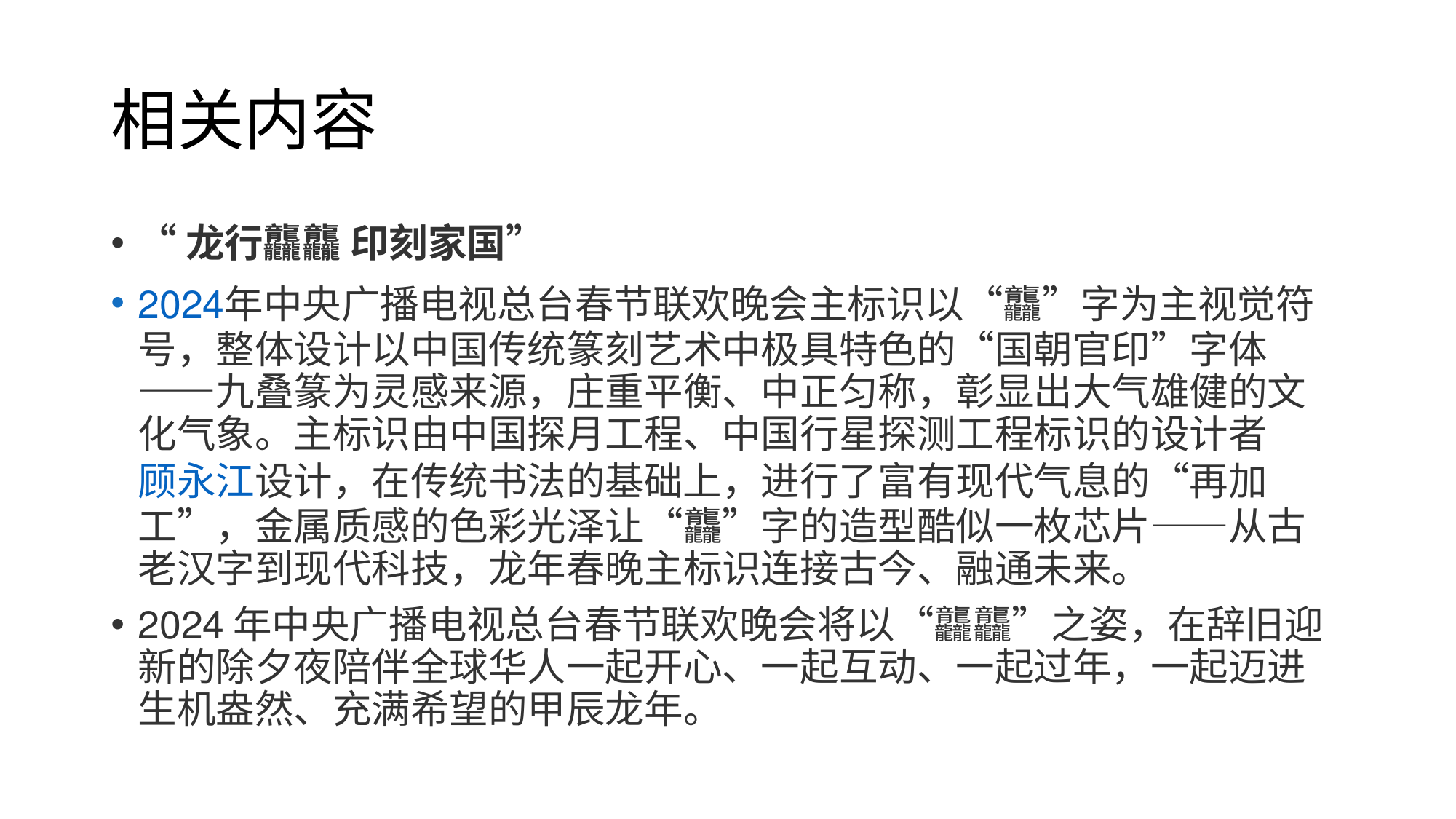

# 相关内容
“龙行龘龘 印刻家国”
2024年中央广播电视总台春节联欢晚会主标识以“龘”字为主视觉符号，整体设计以中国传统篆刻艺术中极具特色的“国朝官印”字体——九叠篆为灵感来源，庄重平衡、中正匀称，彰显出大气雄健的文化气象。主标识由中国探月工程、中国行星探测工程标识的设计者顾永江设计，在传统书法的基础上，进行了富有现代气息的“再加工”，金属质感的色彩光泽让“龘”字的造型酷似一枚芯片——从古老汉字到现代科技，龙年春晚主标识连接古今、融通未来。
2024年中央广播电视总台春节联欢晚会将以“龘龘”之姿，在辞旧迎新的除夕夜陪伴全球华人一起开心、一起互动、一起过年，一起迈进生机盎然、充满希望的甲辰龙年。